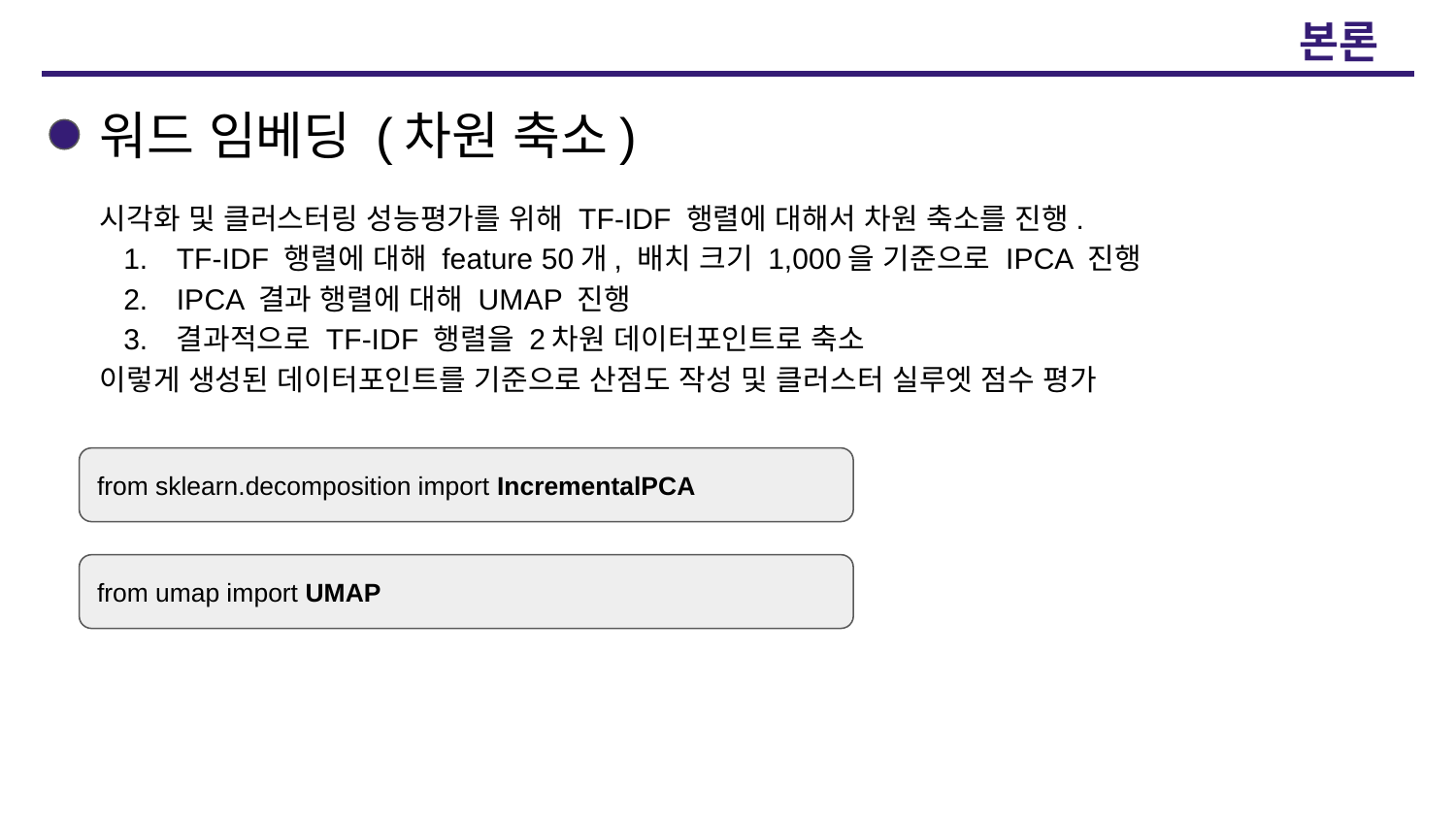

본론
# 워드 임베딩 (차원 축소)

시각화 및 클러스터링 성능평가를 위해 TF-IDF 행렬에 대해서 차원 축소를 진행.
TF-IDF 행렬에 대해 feature 50개, 배치 크기 1,000을 기준으로 IPCA 진행
IPCA 결과 행렬에 대해 UMAP 진행
결과적으로 TF-IDF 행렬을 2차원 데이터포인트로 축소
이렇게 생성된 데이터포인트를 기준으로 산점도 작성 및 클러스터 실루엣 점수 평가
from sklearn.decomposition import IncrementalPCA
from umap import UMAP